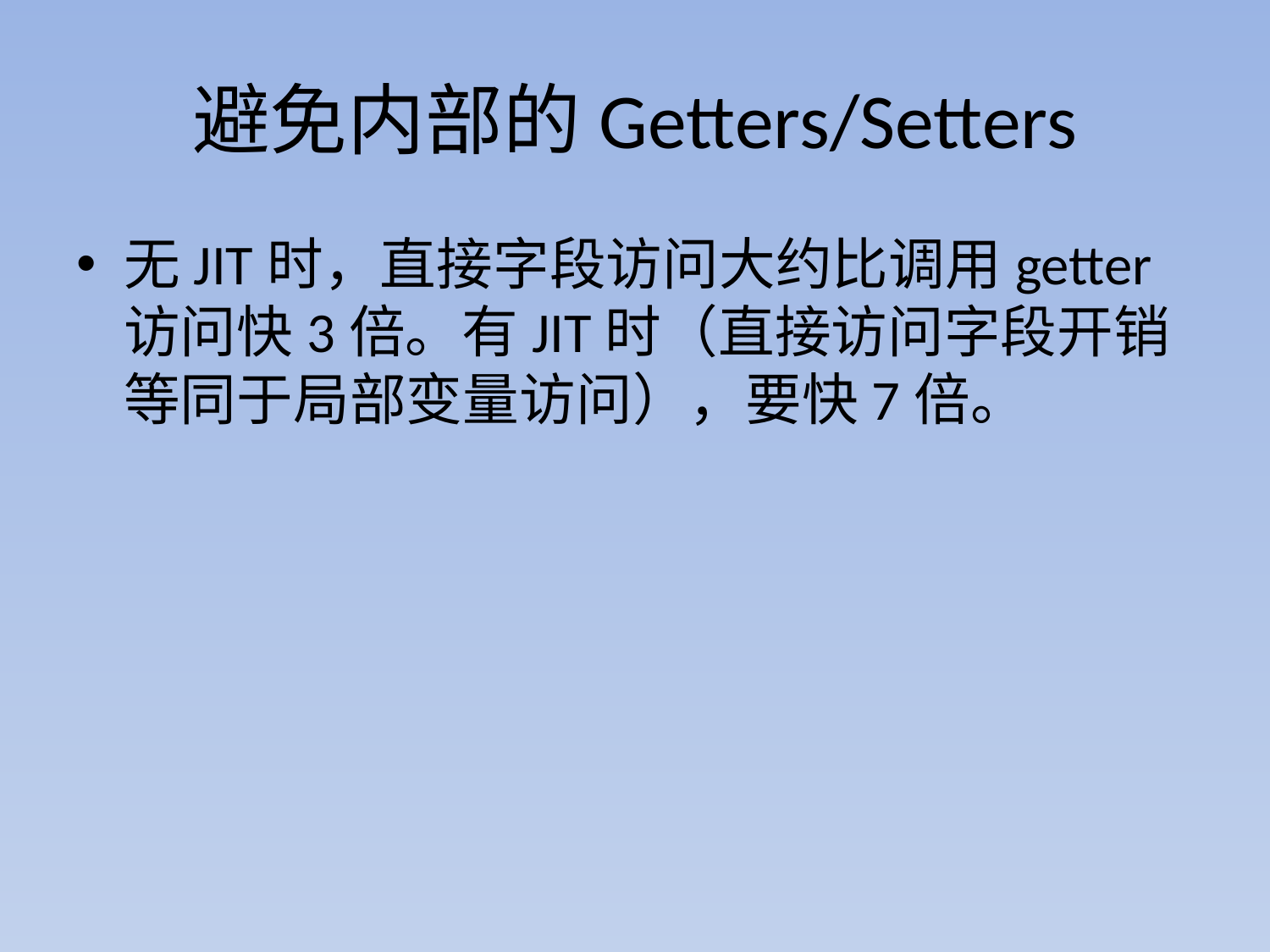

# 避免内部的Getters/Setters
无JIT时，直接字段访问大约比调用getter访问快3倍。有JIT时（直接访问字段开销等同于局部变量访问），要快7倍。